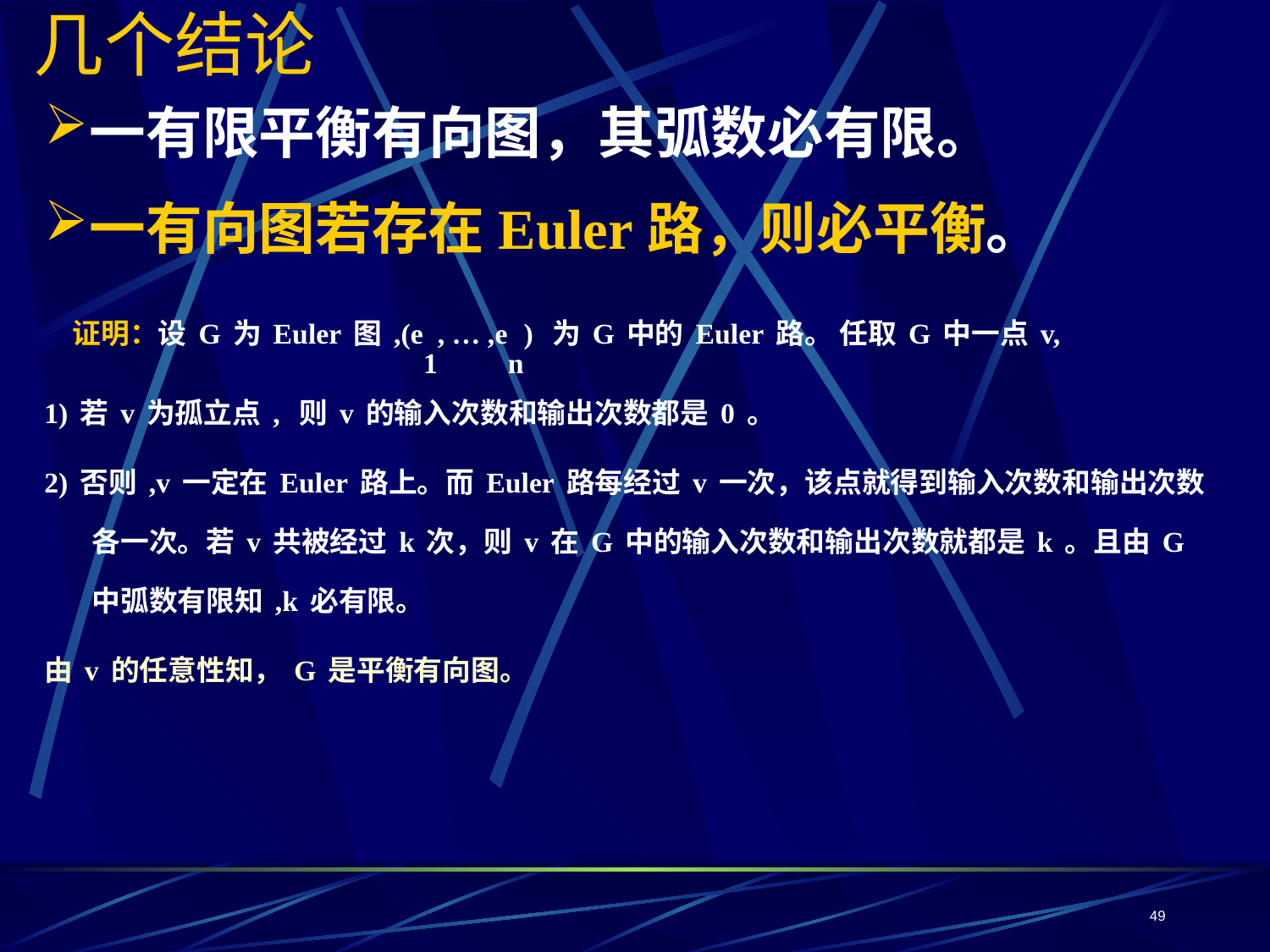

# 几个结论
一有限平衡有向图，其弧数必有限。
一有向图若存在Euler路，则必平衡。

  证明：设G为Euler图,(e1, … ,en) 为G中的Euler路。 任取G中一点v,
1)若v为孤立点, 则v的输入次数和输出次数都是0。
2)否则,v一定在Euler路上。而Euler路每经过v一次，该点就得到输入次数和输出次数各一次。若v共被经过k次，则v在G中的输入次数和输出次数就都是k。且由G中弧数有限知,k必有限。
由v的任意性知，G是平衡有向图。
49